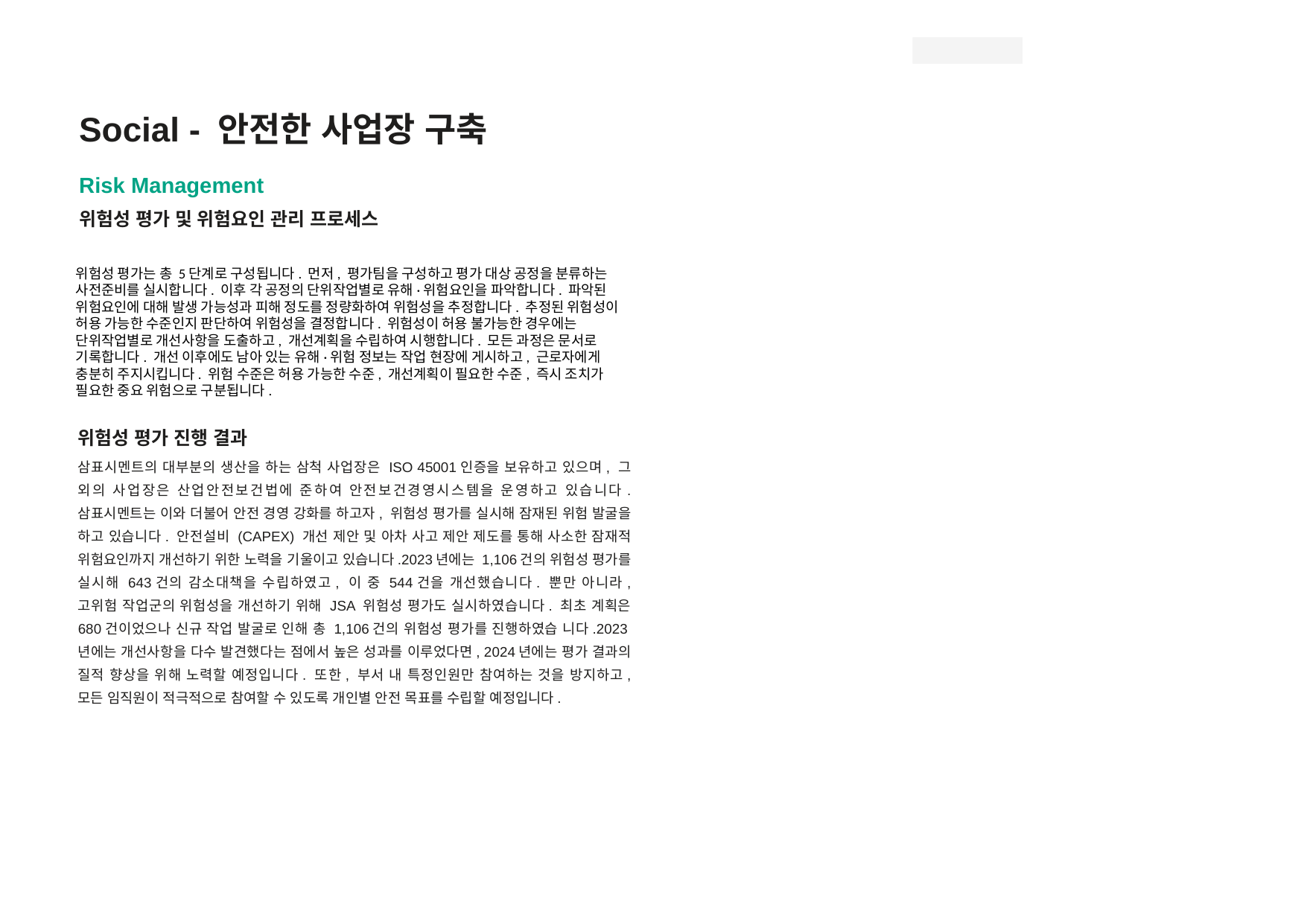

Social - 안전한 사업장 구축
Risk Management
위험성 평가 및 위험요인 관리 프로세스
위험성 평가는 총 5단계로 구성됩니다. 먼저, 평가팀을 구성하고 평가 대상 공정을 분류하는 사전준비를 실시합니다. 이후 각 공정의 단위작업별로 유해·위험요인을 파악합니다. 파악된 위험요인에 대해 발생 가능성과 피해 정도를 정량화하여 위험성을 추정합니다. 추정된 위험성이 허용 가능한 수준인지 판단하여 위험성을 결정합니다. 위험성이 허용 불가능한 경우에는 단위작업별로 개선사항을 도출하고, 개선계획을 수립하여 시행합니다. 모든 과정은 문서로 기록합니다. 개선 이후에도 남아 있는 유해·위험 정보는 작업 현장에 게시하고, 근로자에게 충분히 주지시킵니다. 위험 수준은 허용 가능한 수준, 개선계획이 필요한 수준, 즉시 조치가 필요한 중요 위험으로 구분됩니다.
위험성 평가 진행 결과
삼표시멘트의 대부분의 생산을 하는 삼척 사업장은 ISO 45001인증을 보유하고 있으며, 그 외의 사업장은 산업안전보건법에 준하여 안전보건경영시스템을 운영하고 있습니다. 삼표시멘트는 이와 더불어 안전 경영 강화를 하고자, 위험성 평가를 실시해 잠재된 위험 발굴을 하고 있습니다. 안전설비 (CAPEX) 개선 제안 및 아차 사고 제안 제도를 통해 사소한 잠재적 위험요인까지 개선하기 위한 노력을 기울이고 있습니다.2023년에는 1,106건의 위험성 평가를 실시해 643건의 감소대책을 수립하였고, 이 중 544건을 개선했습니다. 뿐만 아니라, 고위험 작업군의 위험성을 개선하기 위해 JSA 위험성 평가도 실시하였습니다. 최초 계획은 680건이었으나 신규 작업 발굴로 인해 총 1,106건의 위험성 평가를 진행하였습 니다.2023년에는 개선사항을 다수 발견했다는 점에서 높은 성과를 이루었다면, 2024년에는 평가 결과의 질적 향상을 위해 노력할 예정입니다. 또한, 부서 내 특정인원만 참여하는 것을 방지하고, 모든 임직원이 적극적으로 참여할 수 있도록 개인별 안전 목표를 수립할 예정입니다.